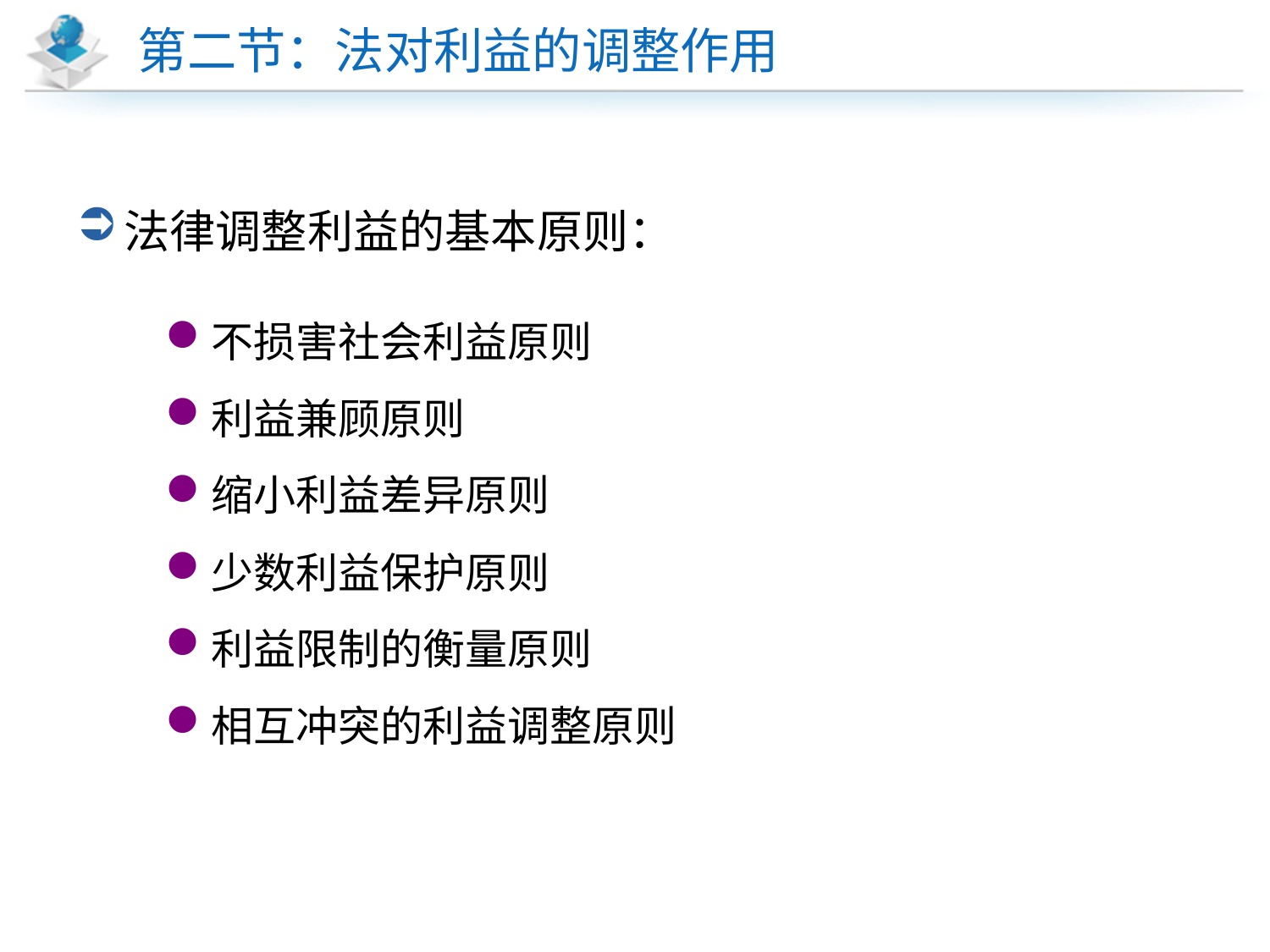

# 第二节：法对利益的调整作用
法律调整利益的基本原则：
不损害社会利益原则
利益兼顾原则
缩小利益差异原则
少数利益保护原则
利益限制的衡量原则
相互冲突的利益调整原则